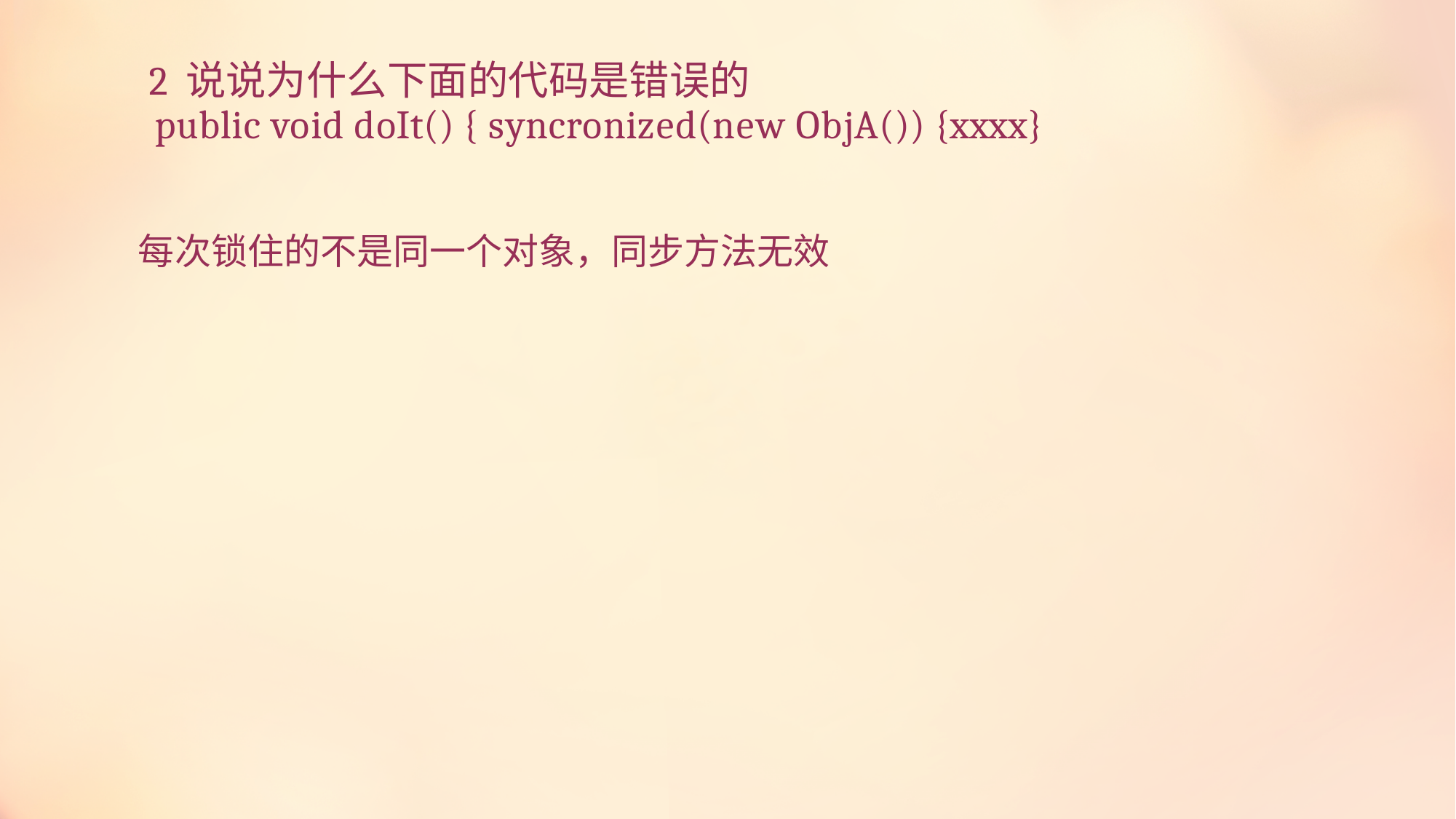

# 2 说说为什么下面的代码是错误的 public void doIt() { syncronized(new ObjA()) {xxxx}
每次锁住的不是同一个对象，同步方法无效